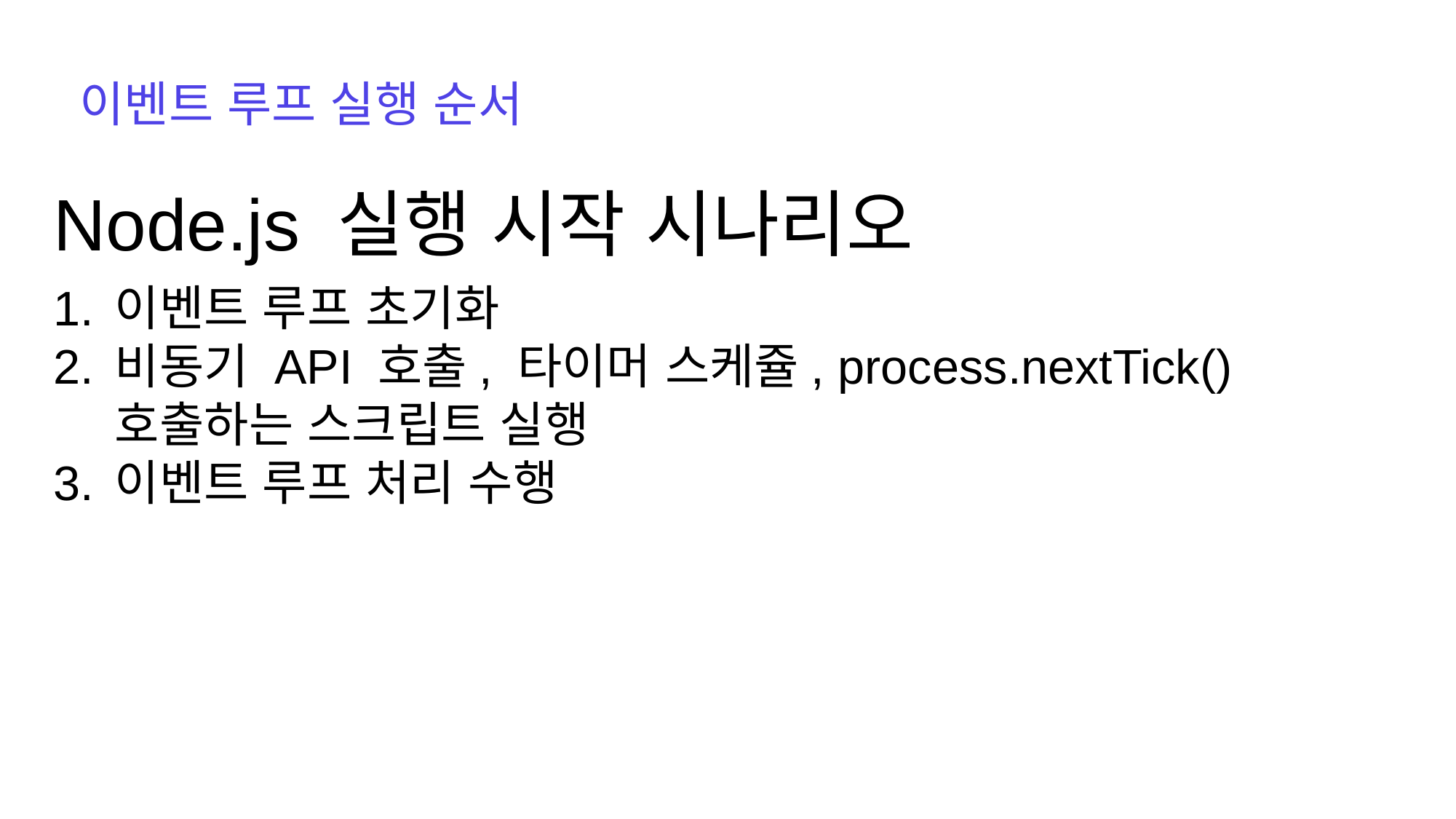

이벤트 루프 실행 순서
Node.js 실행 시작 시나리오
이벤트 루프 초기화
비동기 API 호출, 타이머 스케쥴, process.nextTick() 호출하는 스크립트 실행
이벤트 루프 처리 수행